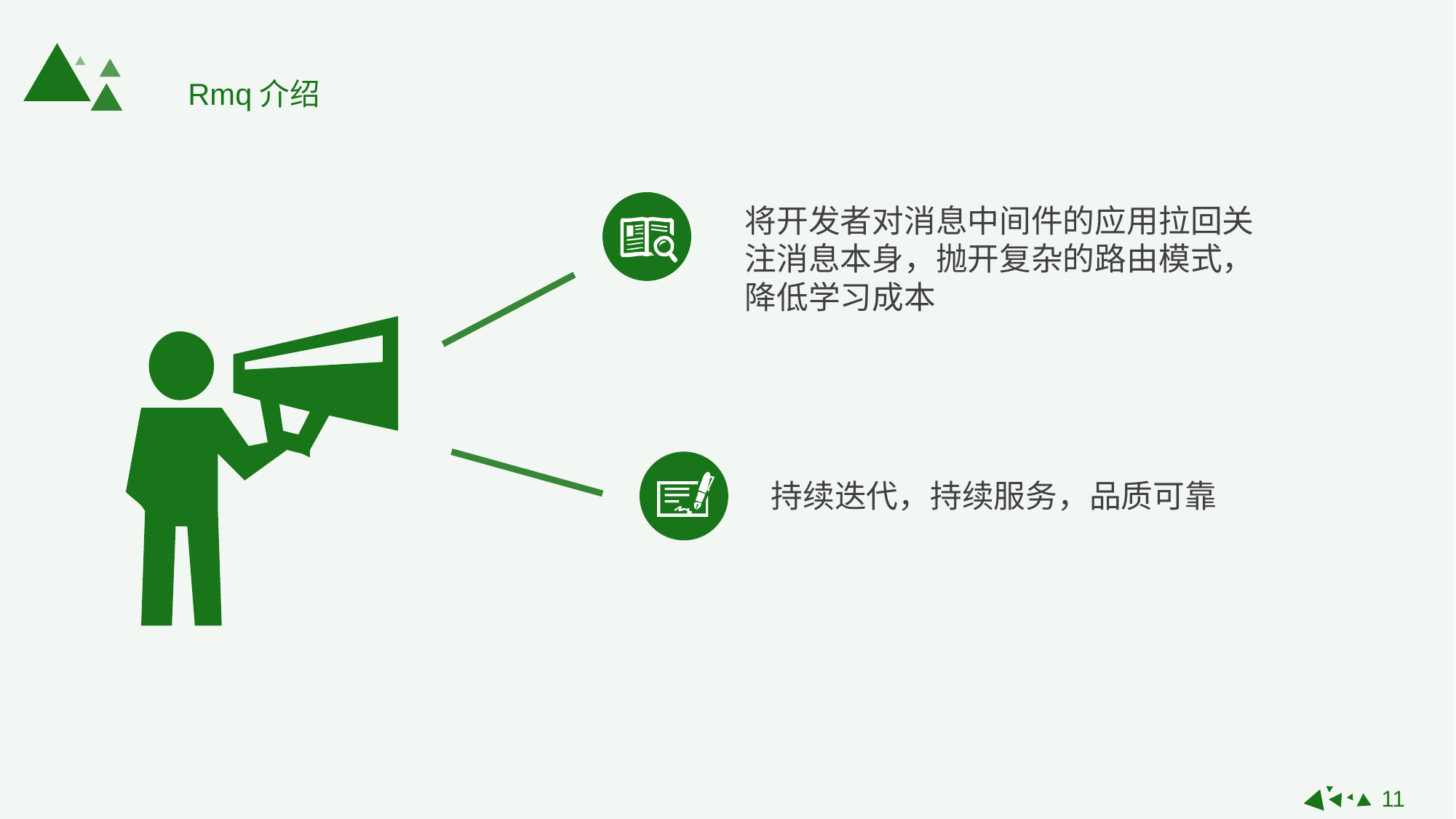

Rmq介绍

将开发者对消息中间件的应用拉回关注消息本身，抛开复杂的路由模式，降低学习成本

持续迭代，持续服务，品质可靠
11